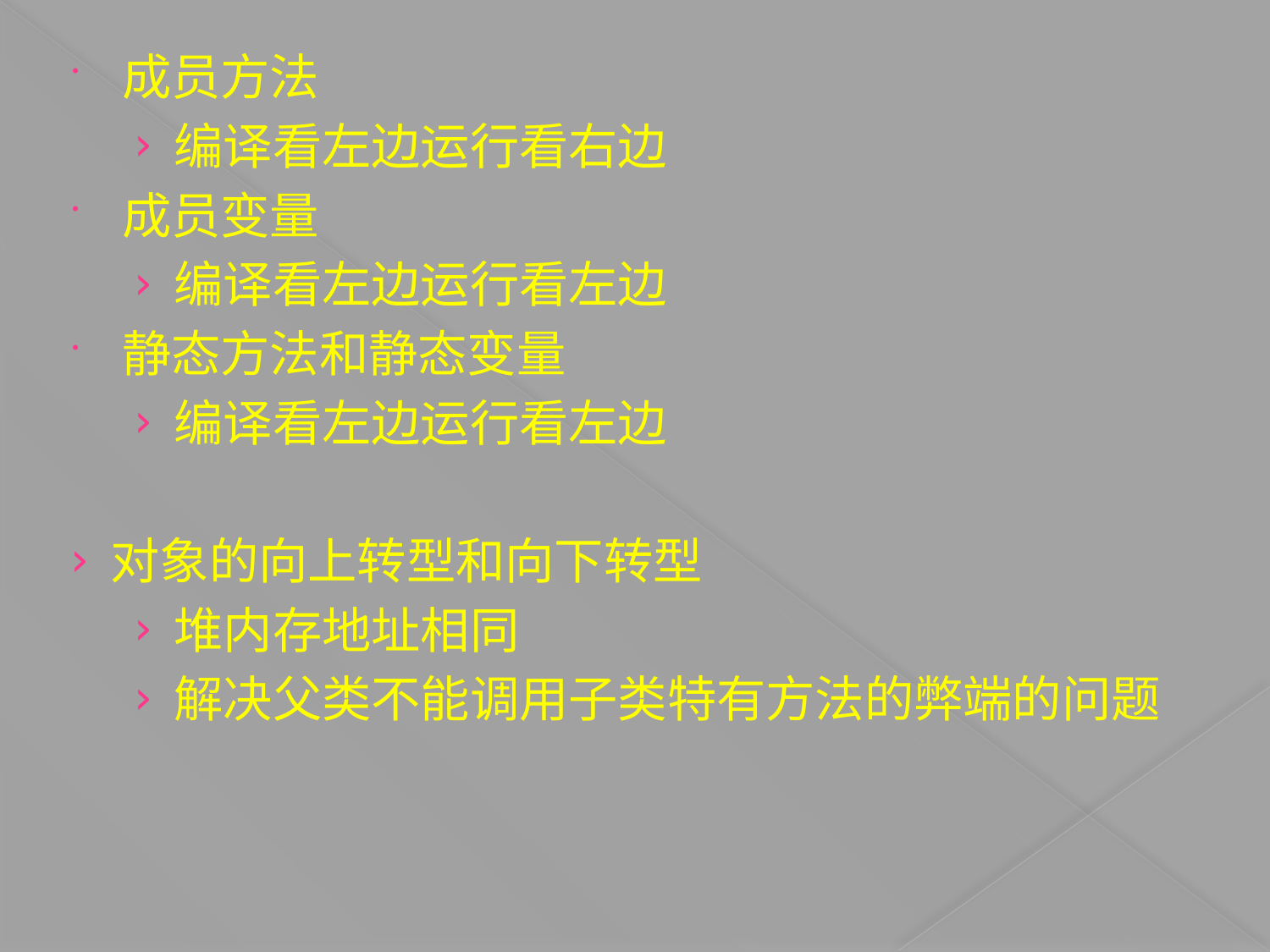

成员方法
编译看左边运行看右边
成员变量
编译看左边运行看左边
静态方法和静态变量
编译看左边运行看左边

对象的向上转型和向下转型
堆内存地址相同
解决父类不能调用子类特有方法的弊端的问题